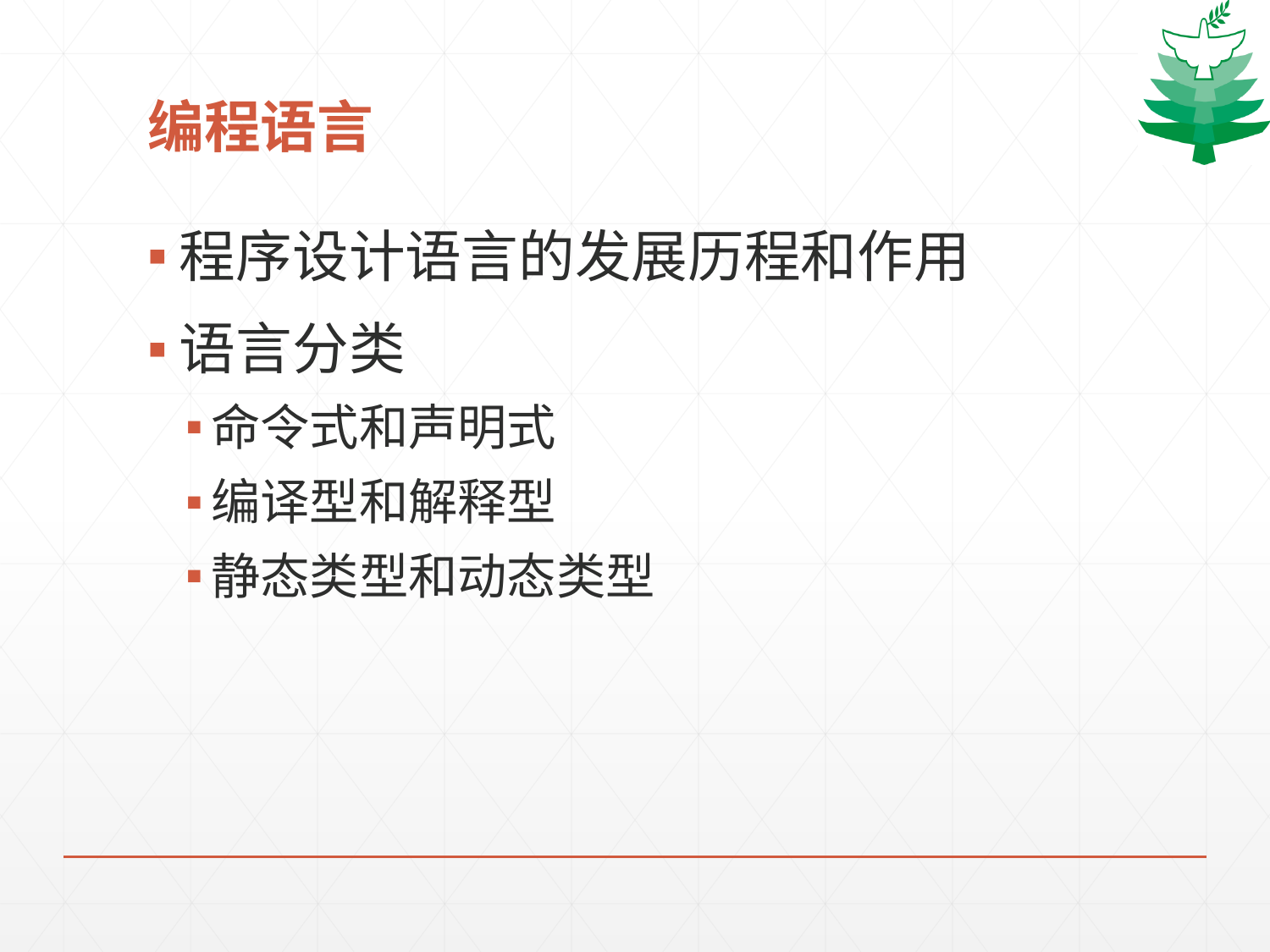

# 编程语言
程序设计语言的发展历程和作用
语言分类
命令式和声明式
编译型和解释型
静态类型和动态类型